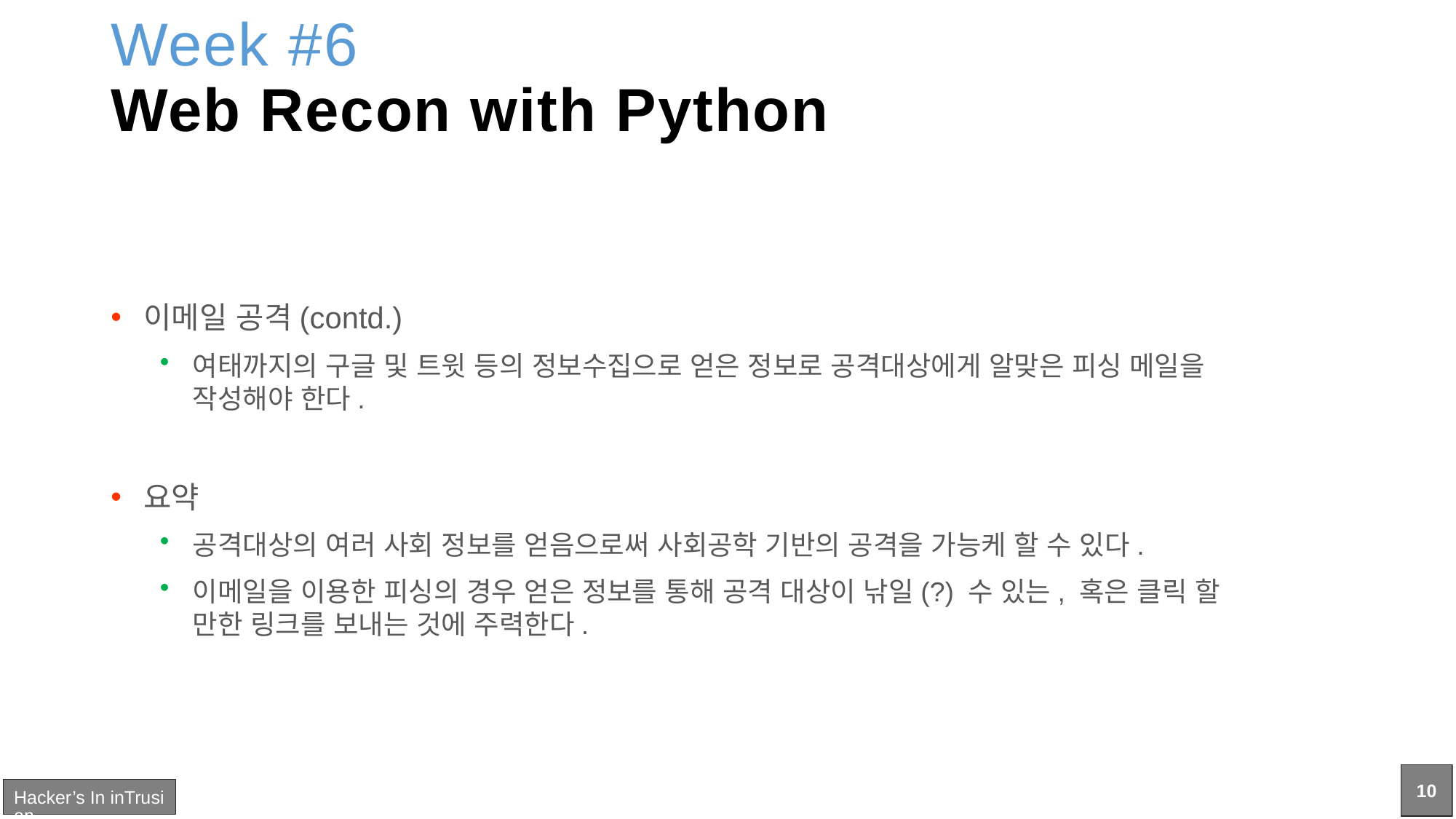

# Week #6 Web Recon with Python

이메일 공격(contd.)
여태까지의 구글 및 트윗 등의 정보수집으로 얻은 정보로 공격대상에게 알맞은 피싱 메일을 작성해야 한다.

요약
공격대상의 여러 사회 정보를 얻음으로써 사회공학 기반의 공격을 가능케 할 수 있다.
이메일을 이용한 피싱의 경우 얻은 정보를 통해 공격 대상이 낚일(?) 수 있는, 혹은 클릭 할 만한 링크를 보내는 것에 주력한다.

10
Hacker’s In inTrusion